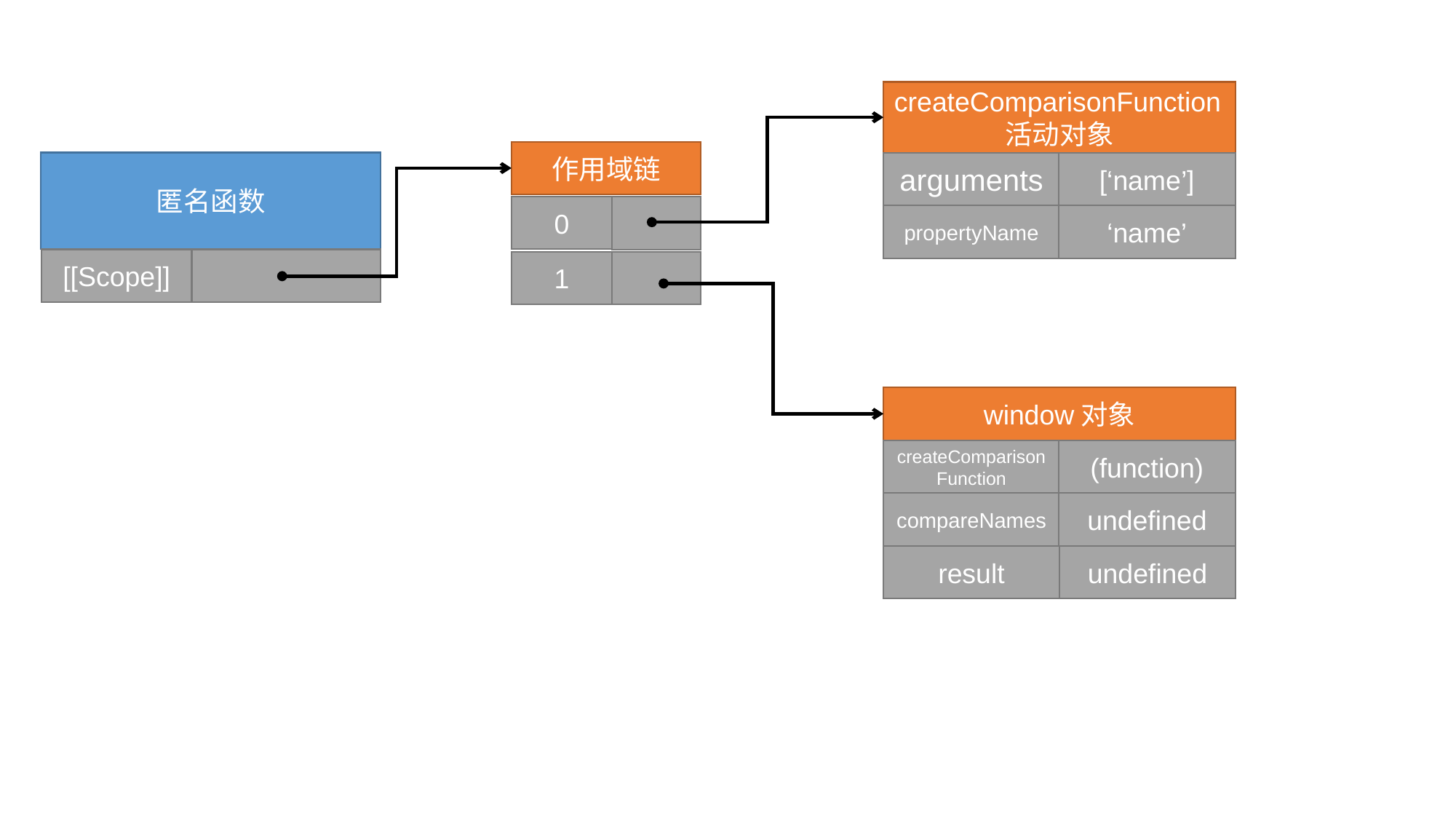

createComparisonFunction活动对象
作用域链
匿名函数
arguments
[‘name’]
0

propertyName
‘name’
[[Scope]]

1

window对象
createComparisonFunction
(function)
compareNames
undefined
result
undefined